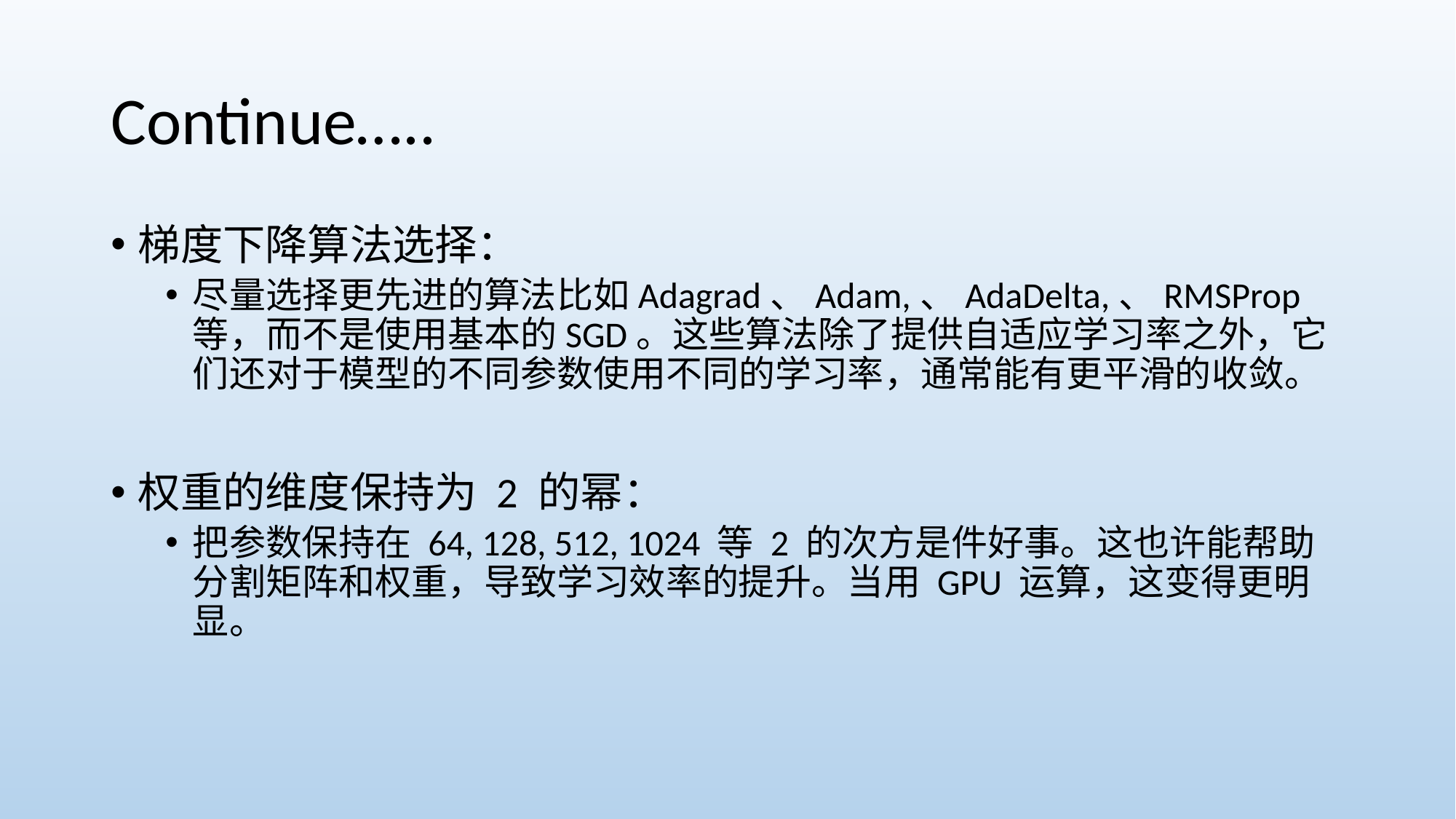

# Continue…..
梯度下降算法选择：
尽量选择更先进的算法比如Adagrad、Adam,、AdaDelta,、RMSProp等，而不是使用基本的SGD。这些算法除了提供自适应学习率之外，它们还对于模型的不同参数使用不同的学习率，通常能有更平滑的收敛。

权重的维度保持为 2 的幂：
把参数保持在 64, 128, 512, 1024 等 2 的次方是件好事。这也许能帮助分割矩阵和权重，导致学习效率的提升。当用 GPU 运算，这变得更明显。